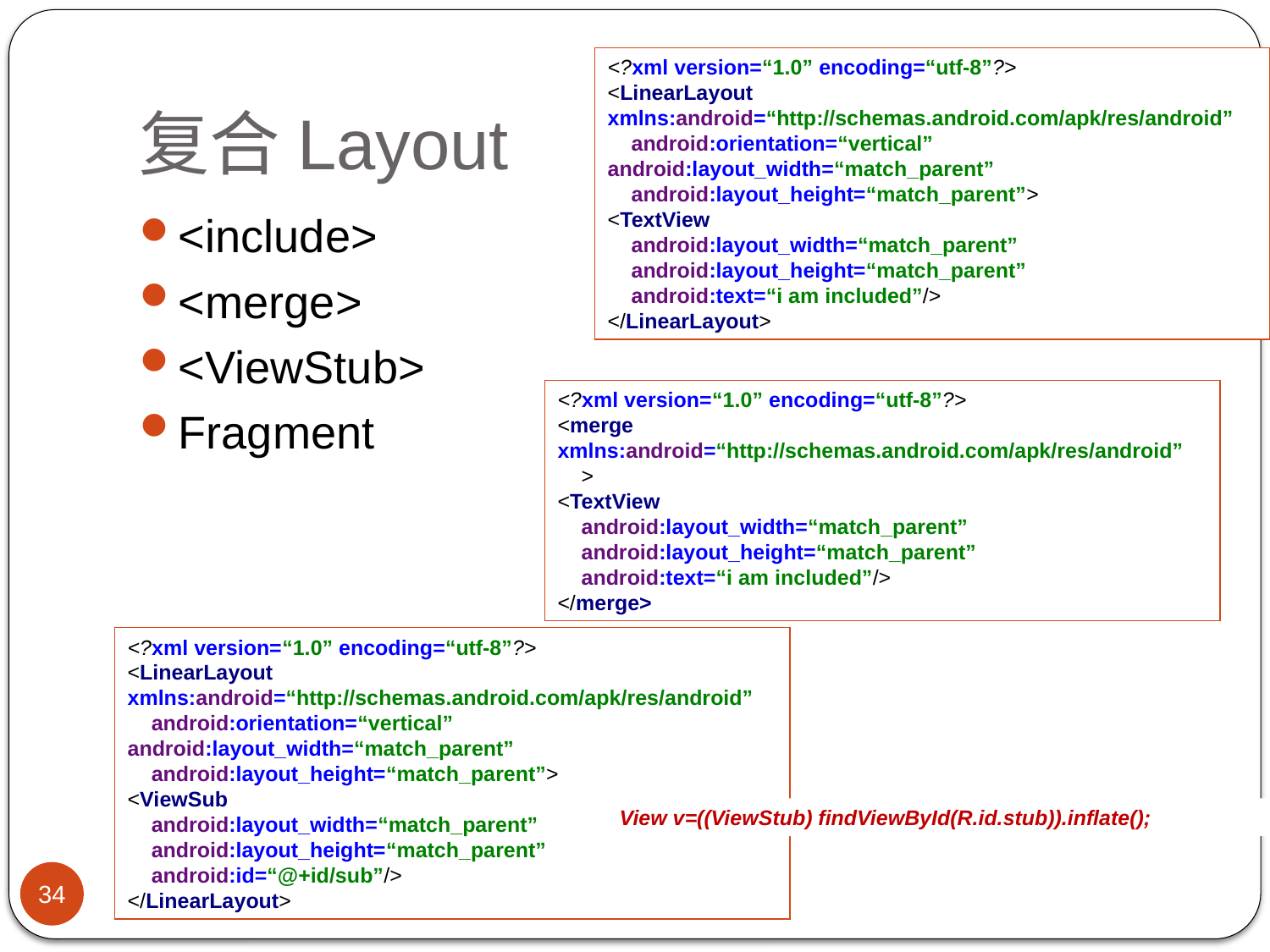

# 复合Layout
<?xml version=“1.0” encoding=“utf-8”?>
<LinearLayout xmlns:android=“http://schemas.android.com/apk/res/android”
    android:orientation=“vertical” android:layout_width=“match_parent”
    android:layout_height=“match_parent”>
<TextView
    android:layout_width=“match_parent”
    android:layout_height=“match_parent”
    android:text=“i am included”/>
</LinearLayout>
<include>
<merge>
<ViewStub>
Fragment
<?xml version=“1.0” encoding=“utf-8”?>
<merge xmlns:android=“http://schemas.android.com/apk/res/android”
    >
<TextView
    android:layout_width=“match_parent”
    android:layout_height=“match_parent”
    android:text=“i am included”/>
</merge>
<?xml version=“1.0” encoding=“utf-8”?>
<LinearLayout xmlns:android=“http://schemas.android.com/apk/res/android”
    android:orientation=“vertical” android:layout_width=“match_parent”
    android:layout_height=“match_parent”>
<ViewSub
    android:layout_width=“match_parent”
    android:layout_height=“match_parent”
    android:id=“@+id/sub”/>
</LinearLayout>
  View v=((ViewStub) findViewById(R.id.stub)).inflate();
34